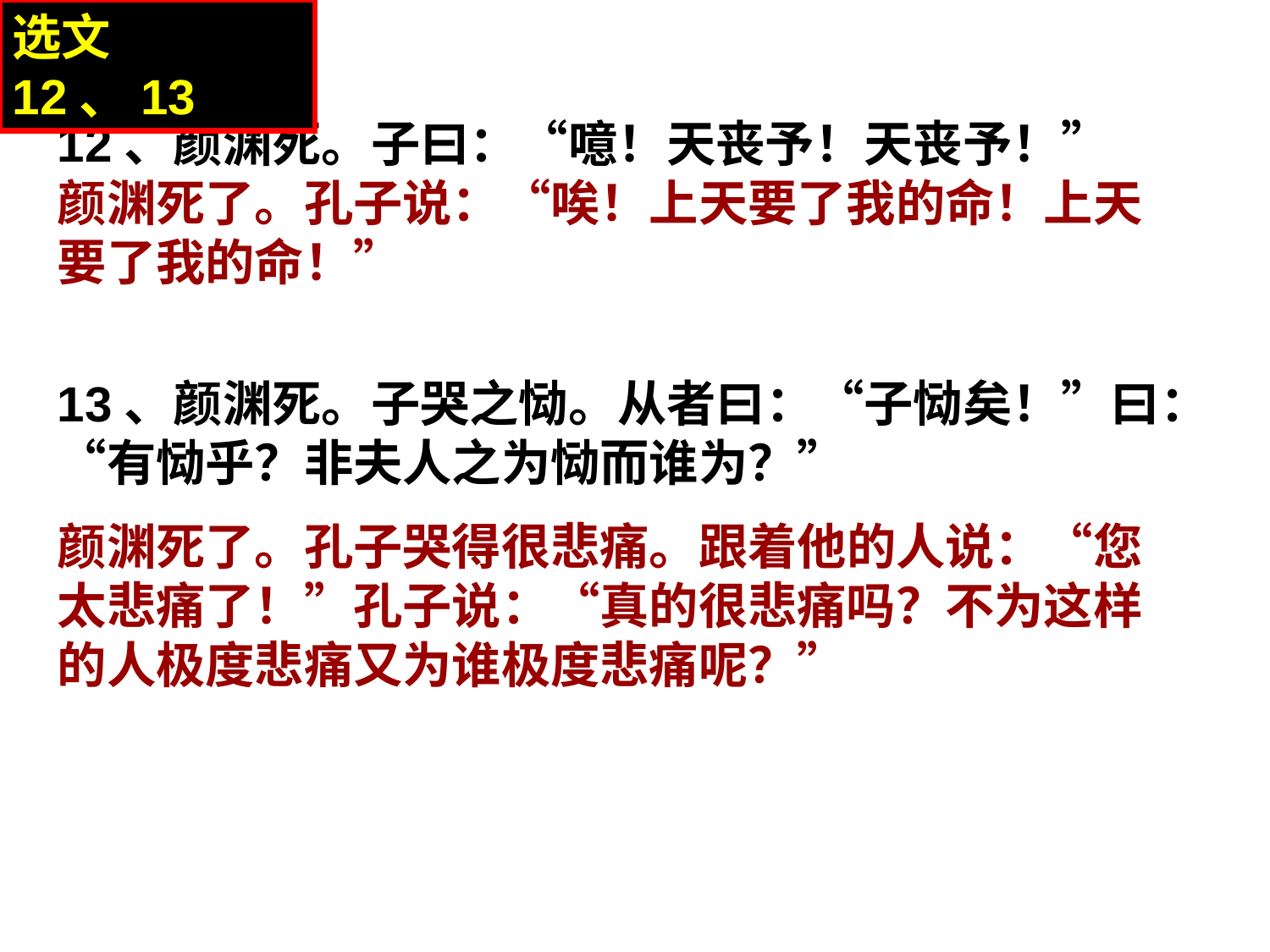

选文12、13
12、颜渊死。子曰：“噫！天丧予！天丧予！”
颜渊死了。孔子说：“唉！上天要了我的命！上天要了我的命！”
13、颜渊死。子哭之恸。从者曰：“子恸矣！”曰：“有恸乎？非夫人之为恸而谁为？”
颜渊死了。孔子哭得很悲痛。跟着他的人说：“您太悲痛了！”孔子说：“真的很悲痛吗？不为这样的人极度悲痛又为谁极度悲痛呢？”